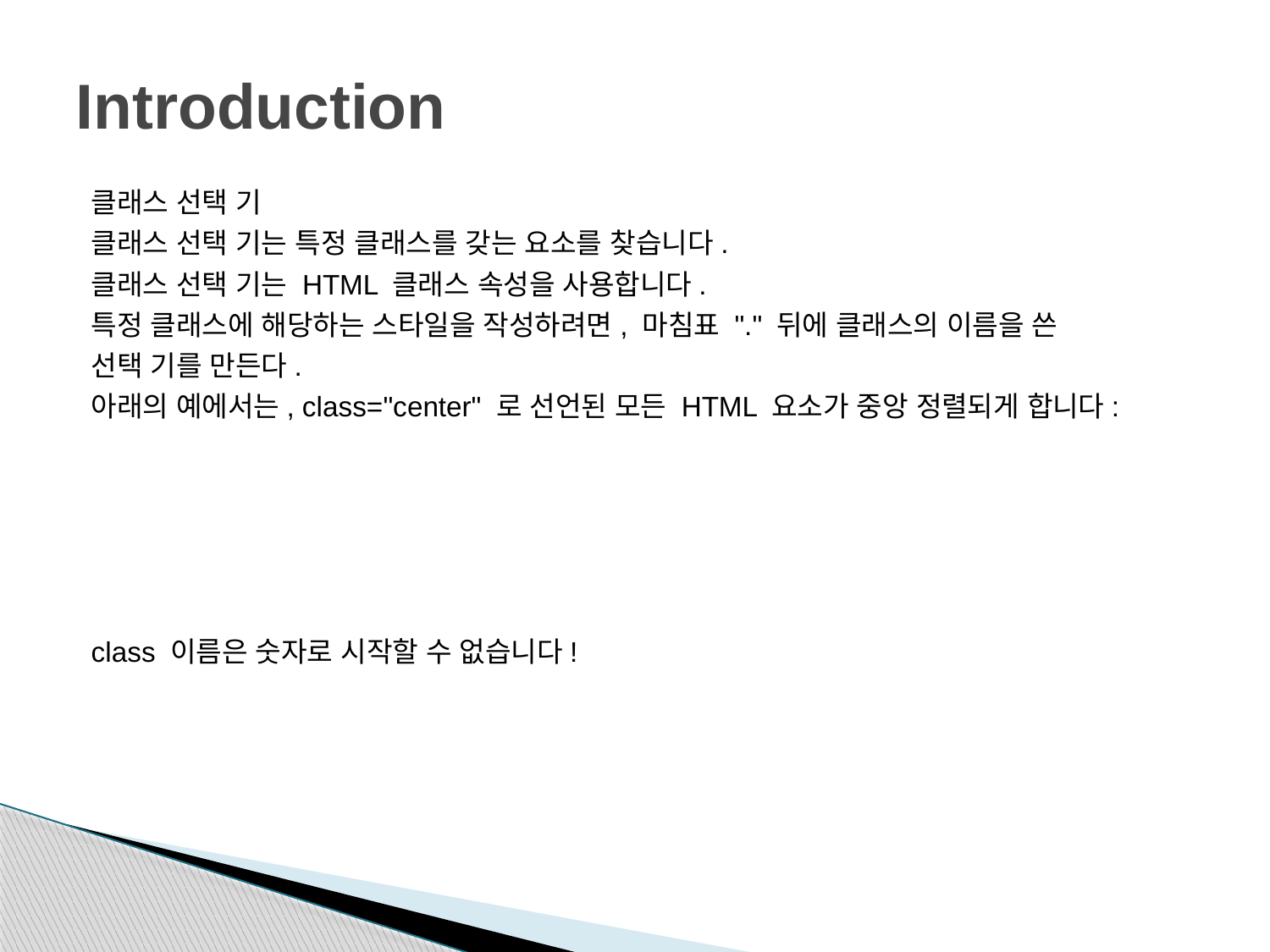

# Introduction
클래스 선택 기
클래스 선택 기는 특정 클래스를 갖는 요소를 찾습니다.
클래스 선택 기는 HTML 클래스 속성을 사용합니다.
특정 클래스에 해당하는 스타일을 작성하려면, 마침표 "." 뒤에 클래스의 이름을 쓴
선택 기를 만든다.
아래의 예에서는, class="center" 로 선언된 모든 HTML 요소가 중앙 정렬되게 합니다:

class 이름은 숫자로 시작할 수 없습니다!